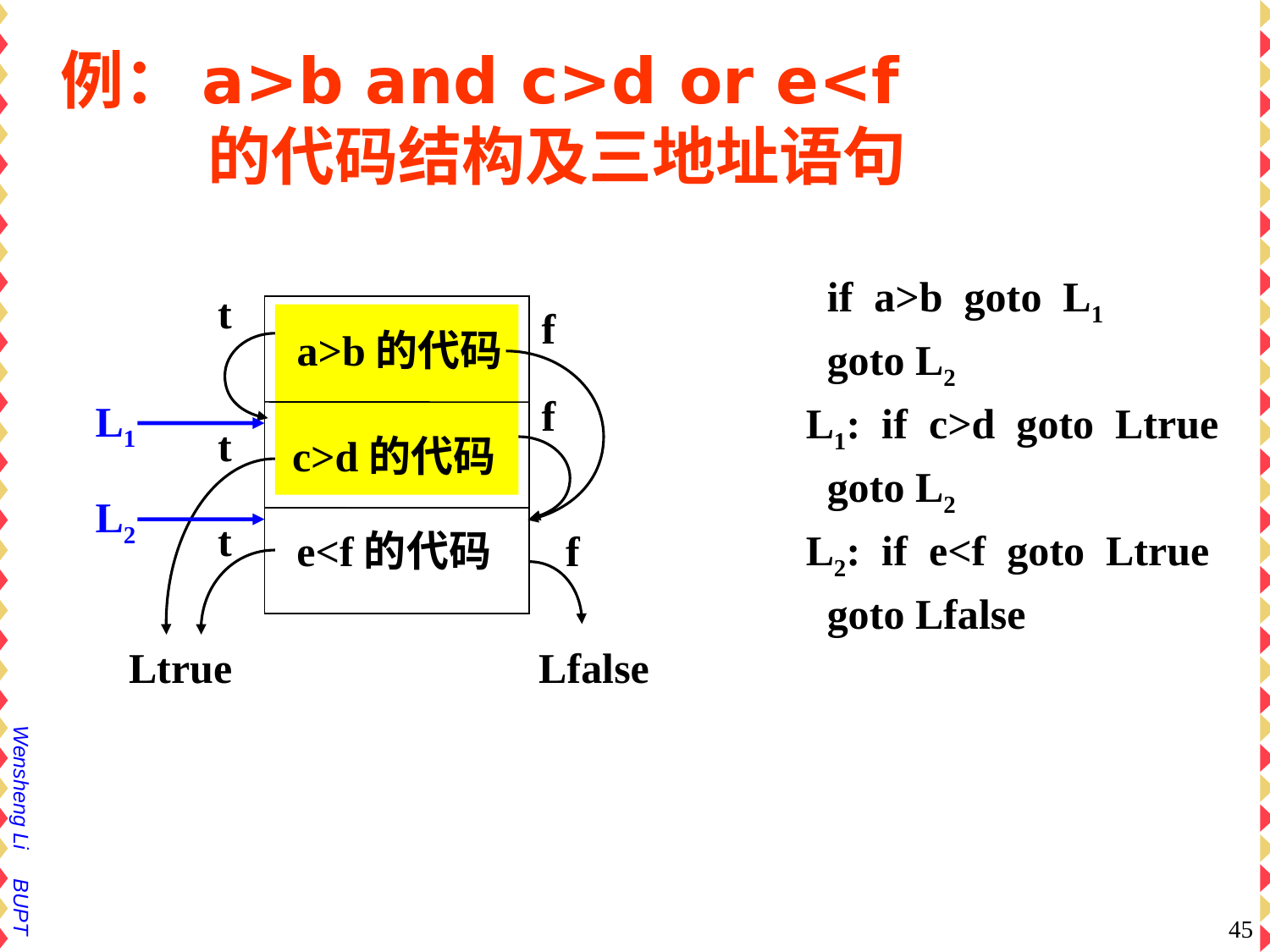

# 例：a>b and c>d or e<f 的代码结构及三地址语句
        if  a>b  goto  L1
  goto L2
L1:  if  c>d  goto  Ltrue
  goto L2
L2:  if  e<f  goto  Ltrue
  goto Lfalse
t

f

a>b的代码
f

L1
c>d的代码

t

L2
t

e<f的代码
f

Ltrue                             Lfalse
45